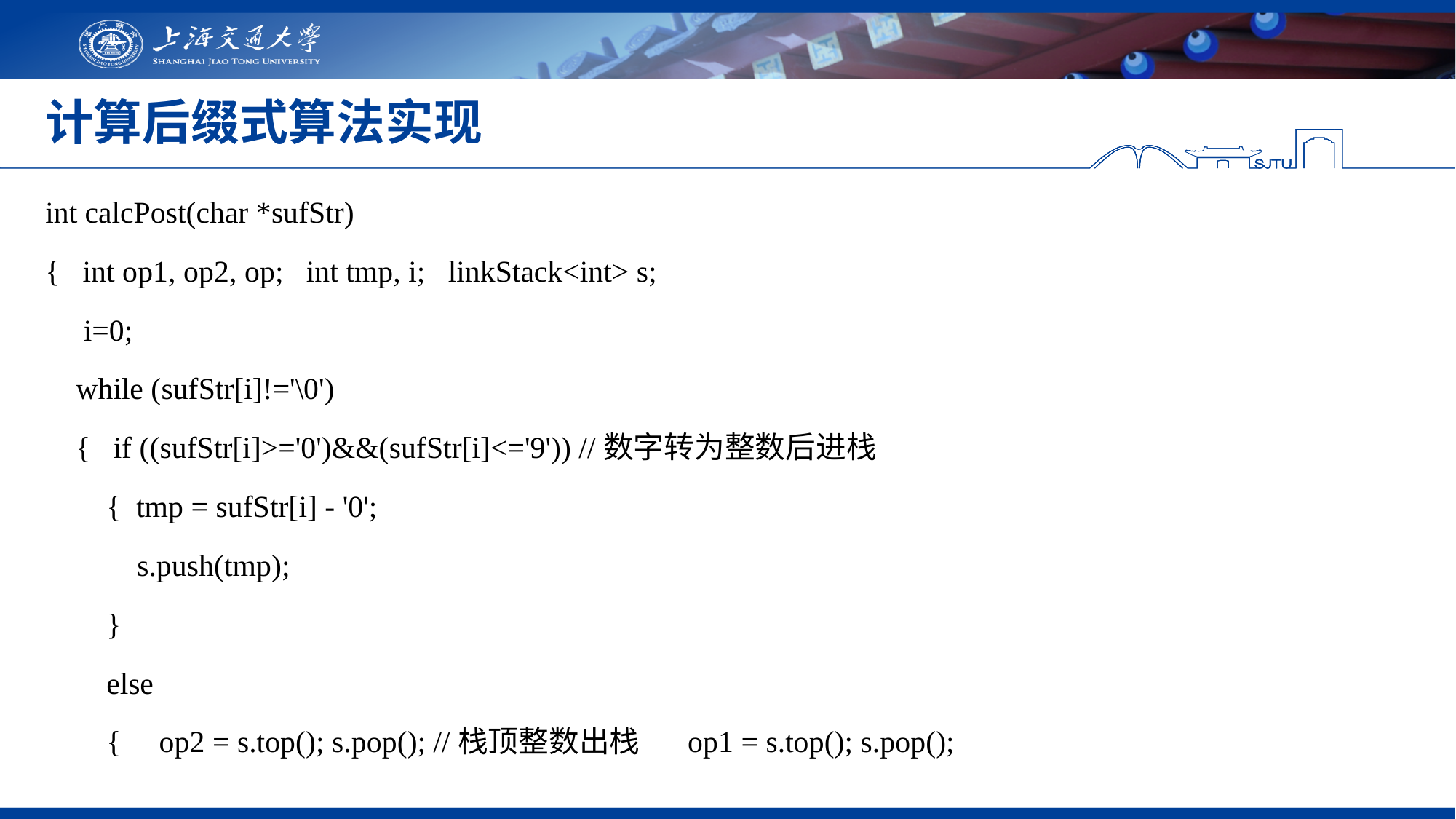

# 计算后缀式算法实现
int calcPost(char *sufStr)
{   int op1, op2, op;   int tmp, i;   linkStack<int> s;
     i=0;
    while (sufStr[i]!='\0')
    {   if ((sufStr[i]>='0')&&(sufStr[i]<='9')) //数字转为整数后进栈
        {  tmp = sufStr[i] - '0';
            s.push(tmp);
        }
        else
        {     op2 = s.top(); s.pop(); //栈顶整数出栈      op1 = s.top(); s.pop();